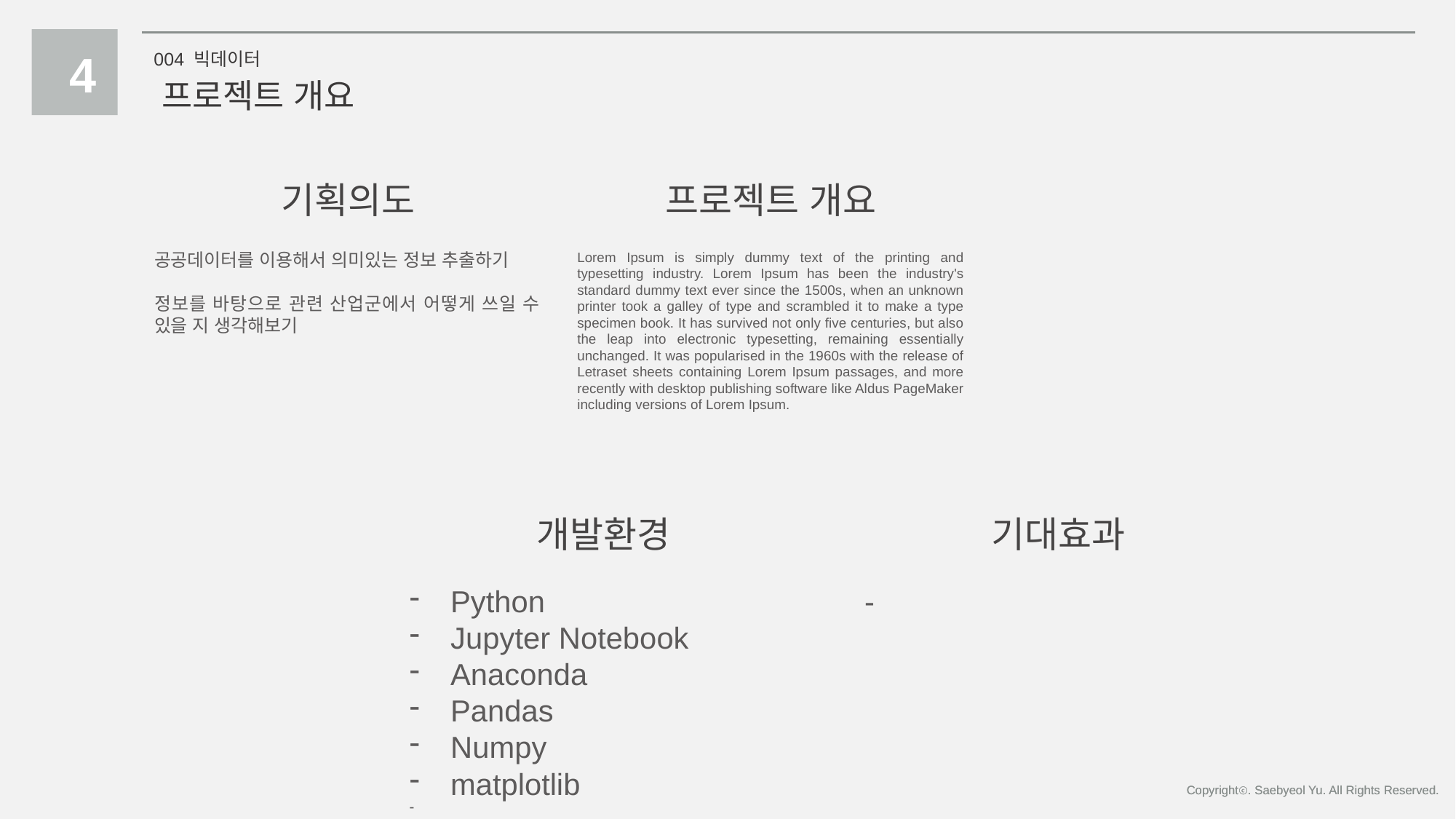

4
004 빅데이터
프로젝트 개요
기획의도
프로젝트 개요
공공데이터를 이용해서 의미있는 정보 추출하기

정보를 바탕으로 관련 산업군에서 어떻게 쓰일 수 있을 지 생각해보기

Lorem Ipsum is simply dummy text of the printing and typesetting industry. Lorem Ipsum has been the industry's standard dummy text ever since the 1500s, when an unknown printer took a galley of type and scrambled it to make a type specimen book. It has survived not only five centuries, but also the leap into electronic typesetting, remaining essentially unchanged. It was popularised in the 1960s with the release of Letraset sheets containing Lorem Ipsum passages, and more recently with desktop publishing software like Aldus PageMaker including versions of Lorem Ipsum.
개발환경
기대효과
Python
Jupyter Notebook
Anaconda
Pandas
Numpy
matplotlib

-
Copyrightⓒ. Saebyeol Yu. All Rights Reserved.